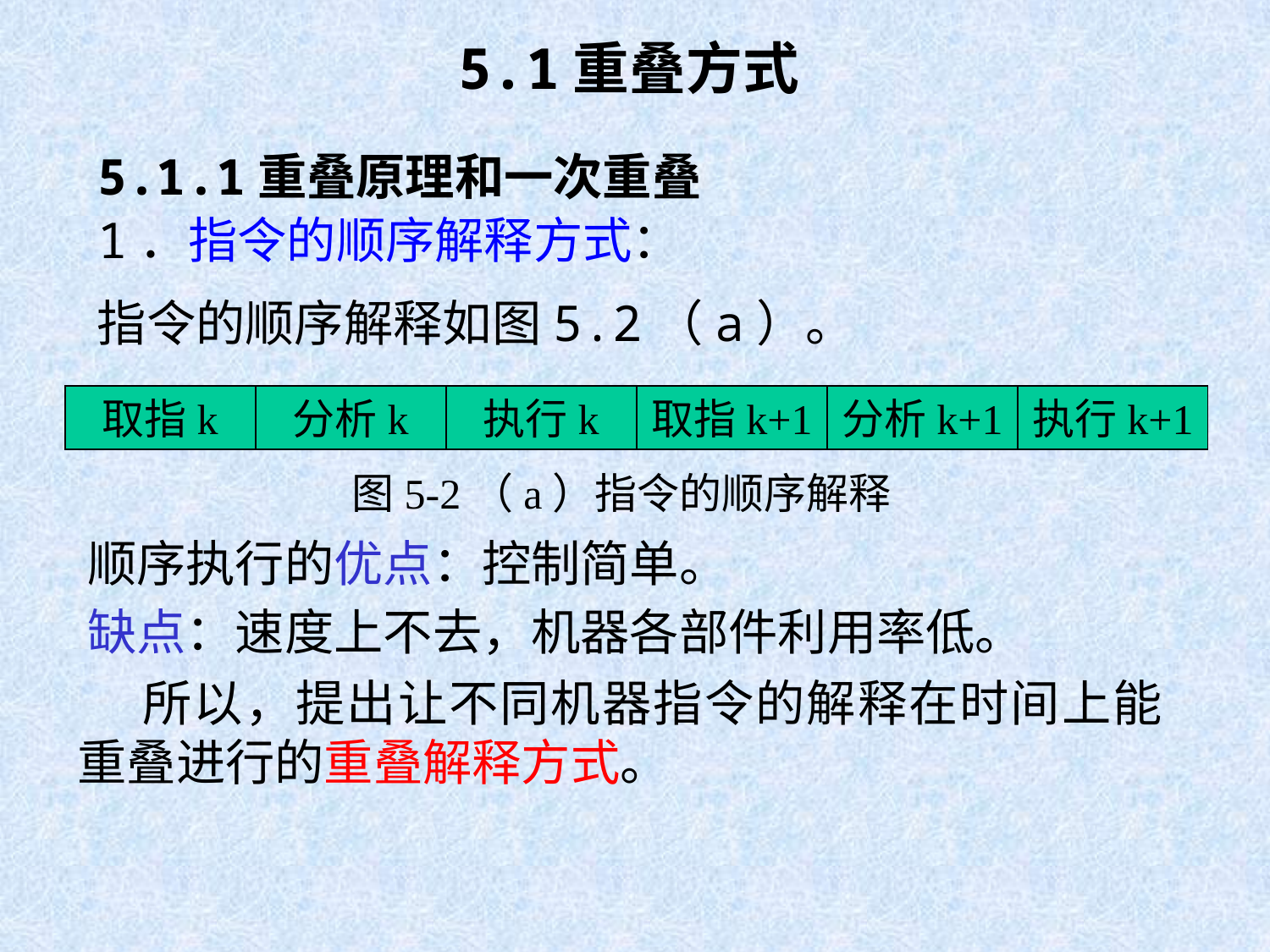

# 5.1重叠方式
5.1.1重叠原理和一次重叠
1．指令的顺序解释方式：
指令的顺序解释如图5.2（a）。
取指k
分析k
执行k
取指k+1
分析k+1
执行k+1
图5-2（a）指令的顺序解释
顺序执行的优点：控制简单。
缺点：速度上不去，机器各部件利用率低。
    所以，提出让不同机器指令的解释在时间上能重叠进行的重叠解释方式。